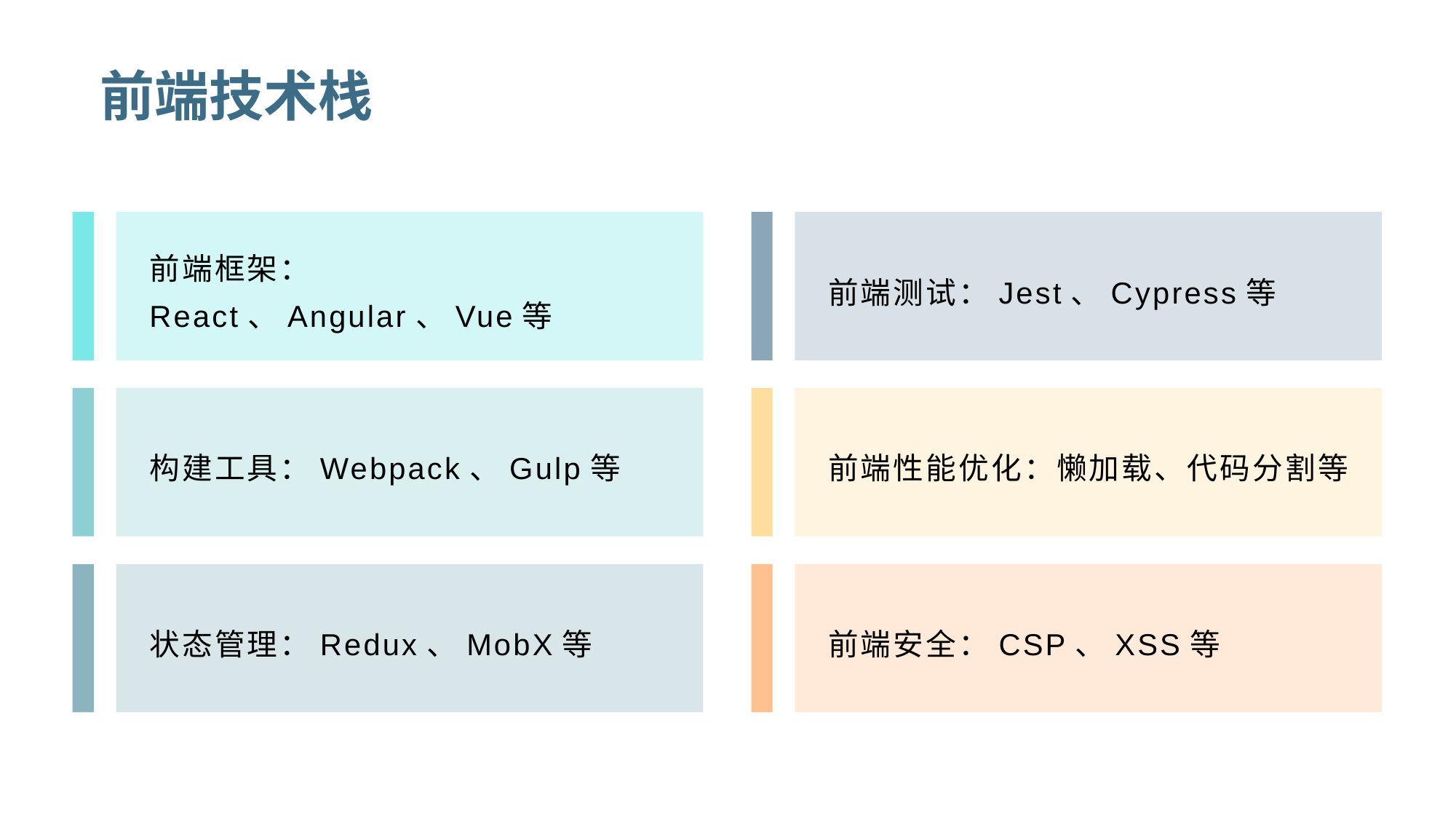

# 前端技术栈

前端框架：React、Angular、Vue等
前端测试：Jest、Cypress等

构建工具：Webpack、Gulp等
前端性能优化：懒加载、代码分割等

状态管理：Redux、MobX等
前端安全：CSP、XSS等